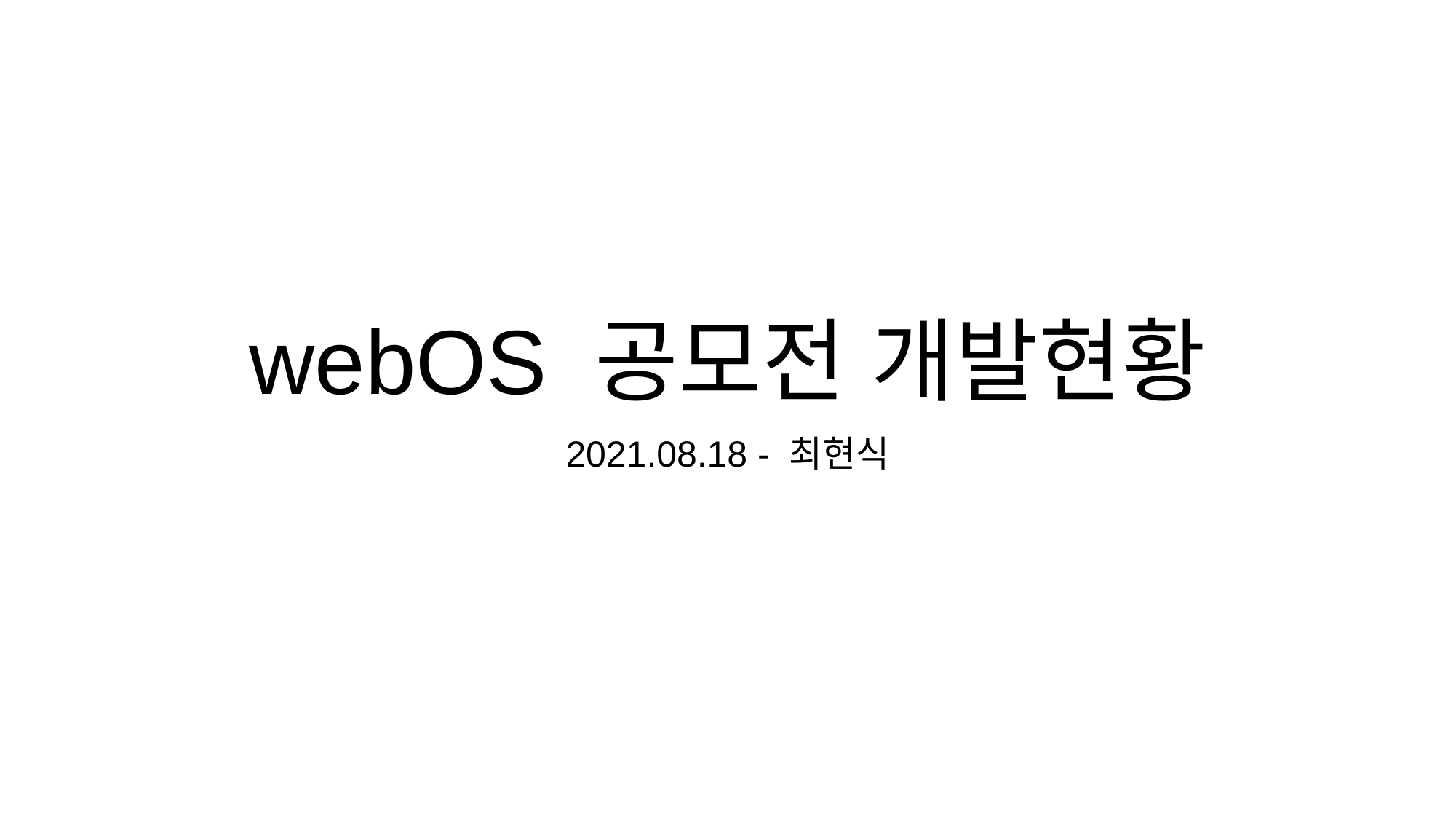

# webOS 공모전 개발현황
2021.08.18 - 최현식